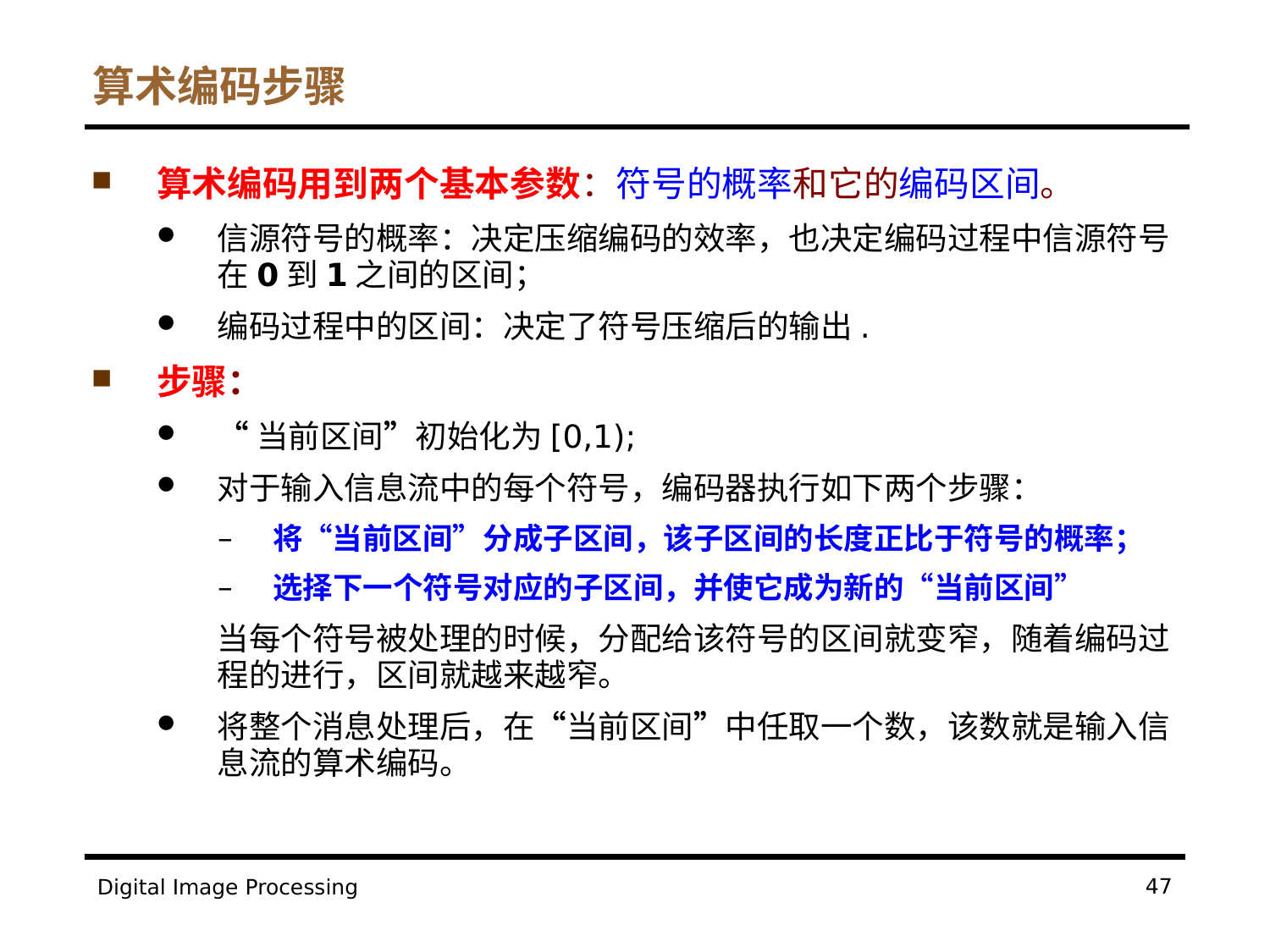

# 算术编码步骤
算术编码用到两个基本参数：符号的概率和它的编码区间。
信源符号的概率：决定压缩编码的效率，也决定编码过程中信源符号在0到1之间的区间；
编码过程中的区间：决定了符号压缩后的输出.
步骤：
“当前区间”初始化为[0,1);
对于输入信息流中的每个符号，编码器执行如下两个步骤：
将“当前区间”分成子区间，该子区间的长度正比于符号的概率；
选择下一个符号对应的子区间，并使它成为新的“当前区间”
	当每个符号被处理的时候，分配给该符号的区间就变窄，随着编码过程的进行，区间就越来越窄。
将整个消息处理后，在“当前区间”中任取一个数，该数就是输入信息流的算术编码。
47
Digital Image Processing